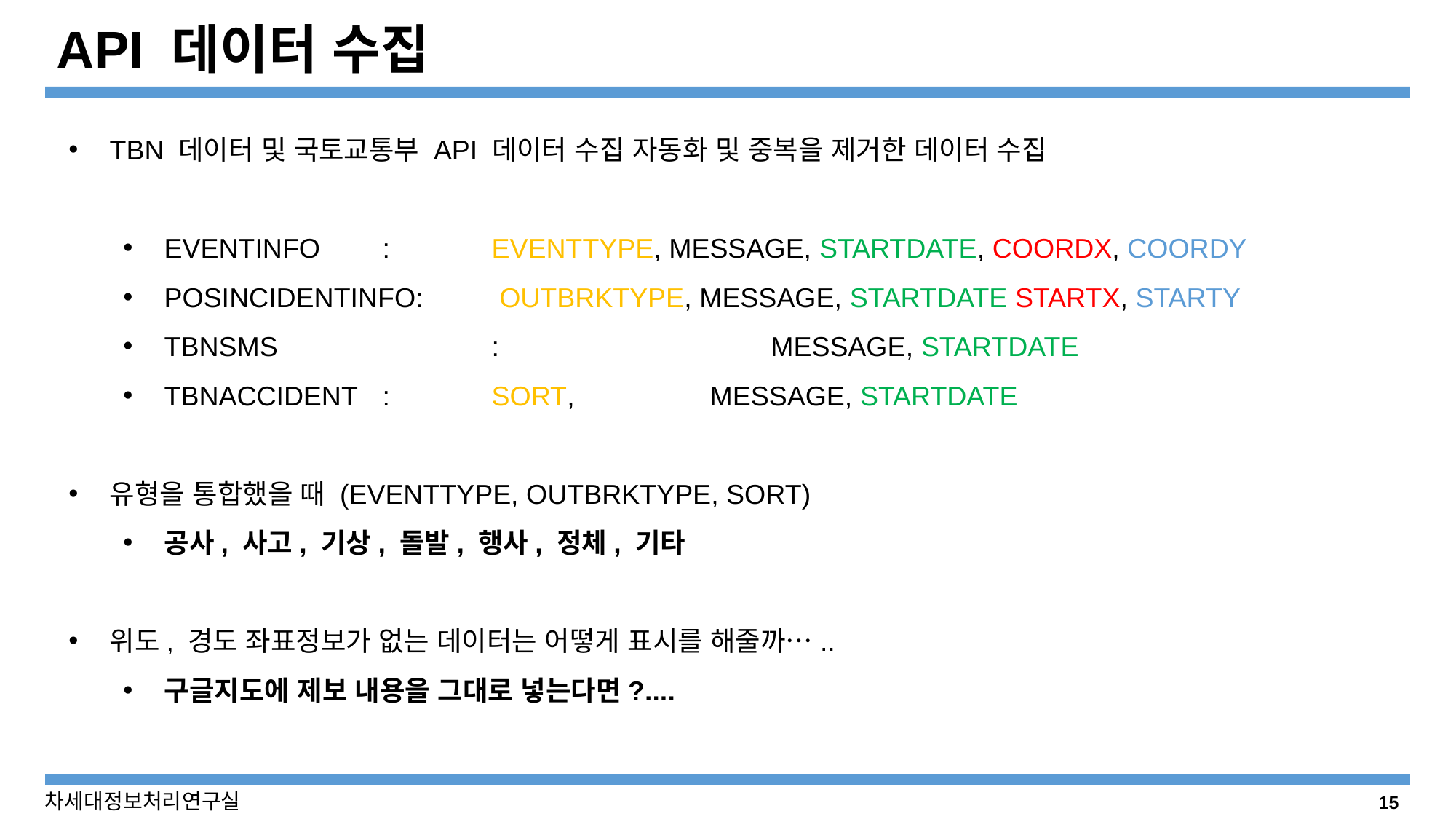

# API 데이터 수집
TBN 데이터 및 국토교통부 API 데이터 수집 자동화 및 중복을 제거한 데이터 수집

EVENTINFO 	:	EVENTTYPE, MESSAGE, STARTDATE, COORDX, COORDY
POSINCIDENTINFO:	 OUTBRKTYPE, MESSAGE, STARTDATE STARTX, STARTY
TBNSMS		:		        MESSAGE, STARTDATE
TBNACCIDENT	:	SORT,		MESSAGE, STARTDATE

유형을 통합했을 때 (EVENTTYPE, OUTBRKTYPE, SORT)
공사, 사고, 기상, 돌발, 행사, 정체, 기타

위도, 경도 좌표정보가 없는 데이터는 어떻게 표시를 해줄까…..
구글지도에 제보 내용을 그대로 넣는다면?....
15